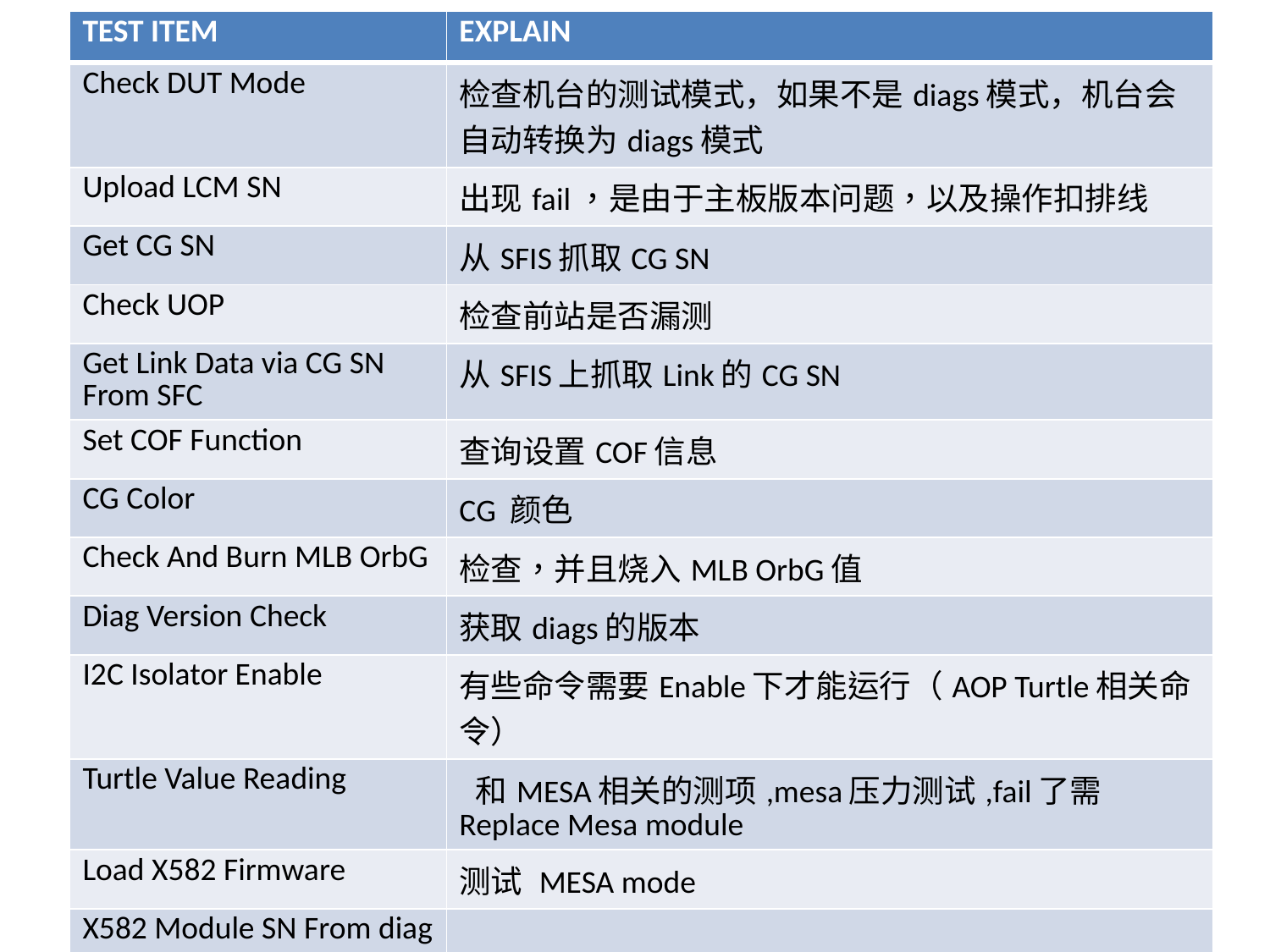

| TEST ITEM | EXPLAIN |
| --- | --- |
| Check DUT Mode | 检查机台的测试模式，如果不是diags模式，机台会自动转换为diags模式 |
| Upload LCM SN | 出现fail，是由于主板版本问题，以及操作扣排线 |
| Get CG SN | 从SFIS抓取CG SN |
| Check UOP | 检查前站是否漏测 |
| Get Link Data via CG SN From SFC | 从SFIS上抓取Link的CG SN |
| Set COF Function | 查询设置COF信息 |
| CG Color | CG 颜色 |
| Check And Burn MLB OrbG | 检查，并且烧入MLB OrbG值 |
| Diag Version Check | 获取diags的版本 |
| I2C Isolator Enable | 有些命令需要Enable下才能运行（AOP Turtle相关命令） |
| Turtle Value Reading | 和MESA相关的测项,mesa压力测试,fail了需Replace Mesa module |
| Load X582 Firmware | 测试 MESA mode |
| X582 Module SN From diag |  |
| Compare X582 Module SN with SFC |  |
#